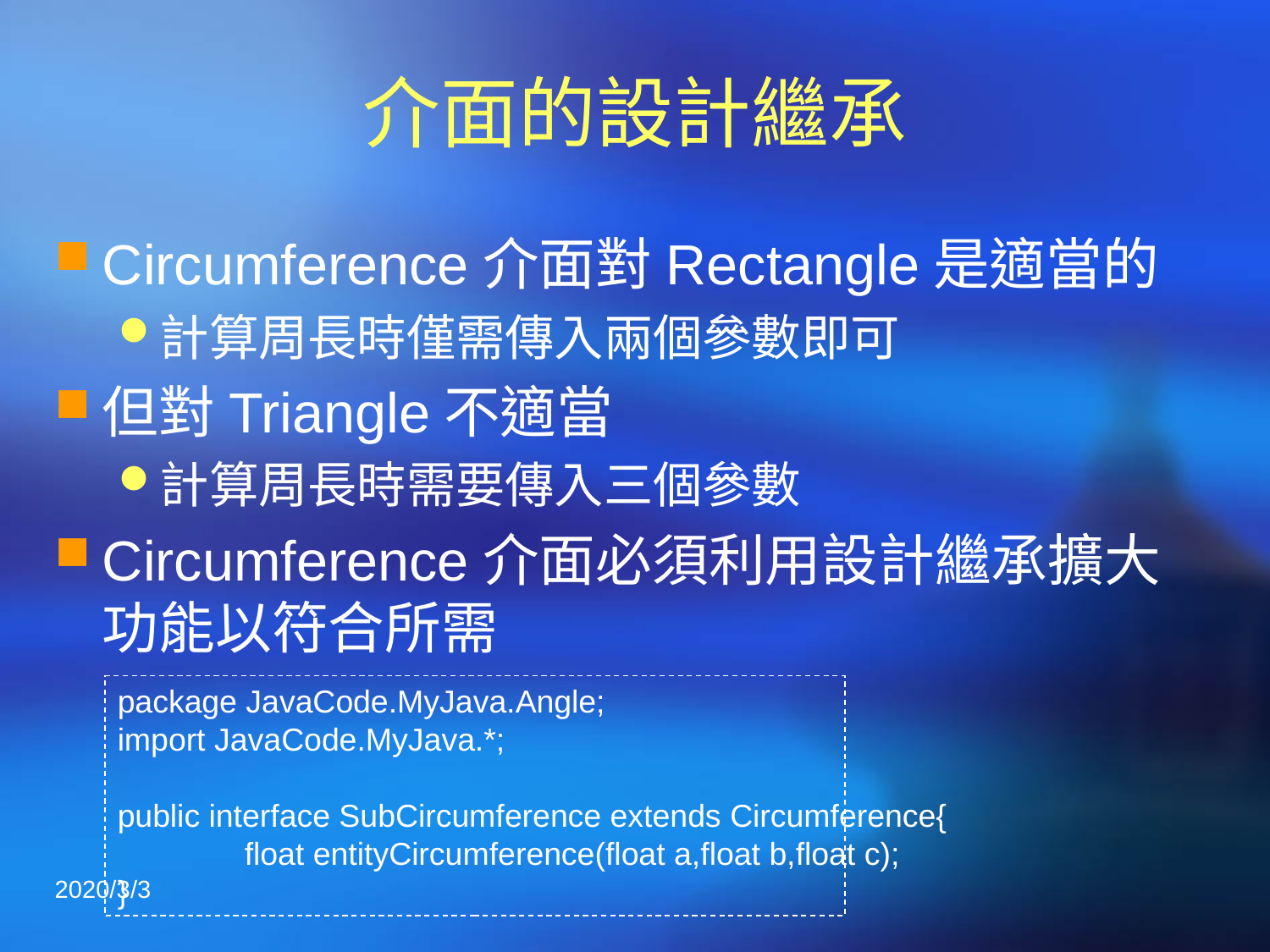

# 介面的設計繼承
Circumference介面對Rectangle是適當的
計算周長時僅需傳入兩個參數即可
但對Triangle不適當
計算周長時需要傳入三個參數
Circumference介面必須利用設計繼承擴大功能以符合所需
package JavaCode.MyJava.Angle;
import JavaCode.MyJava.*;

public interface SubCircumference extends Circumference{
	float entityCircumference(float a,float b,float c);
}
2020/3/3